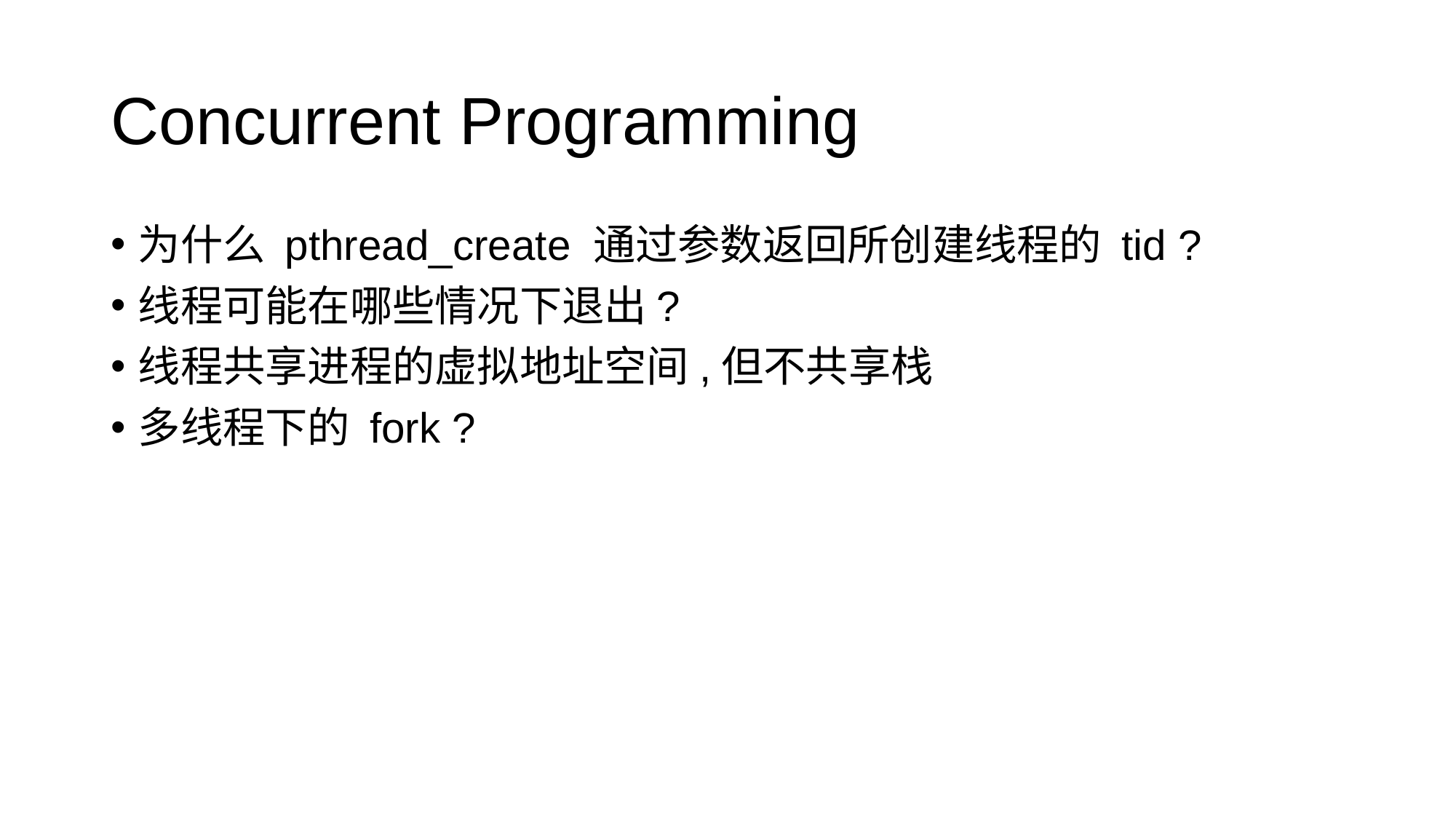

# Concurrent Programming
为什么 pthread_create 通过参数返回所创建线程的 tid ?
线程可能在哪些情况下退出?
线程共享进程的虚拟地址空间,但不共享栈
多线程下的 fork ?